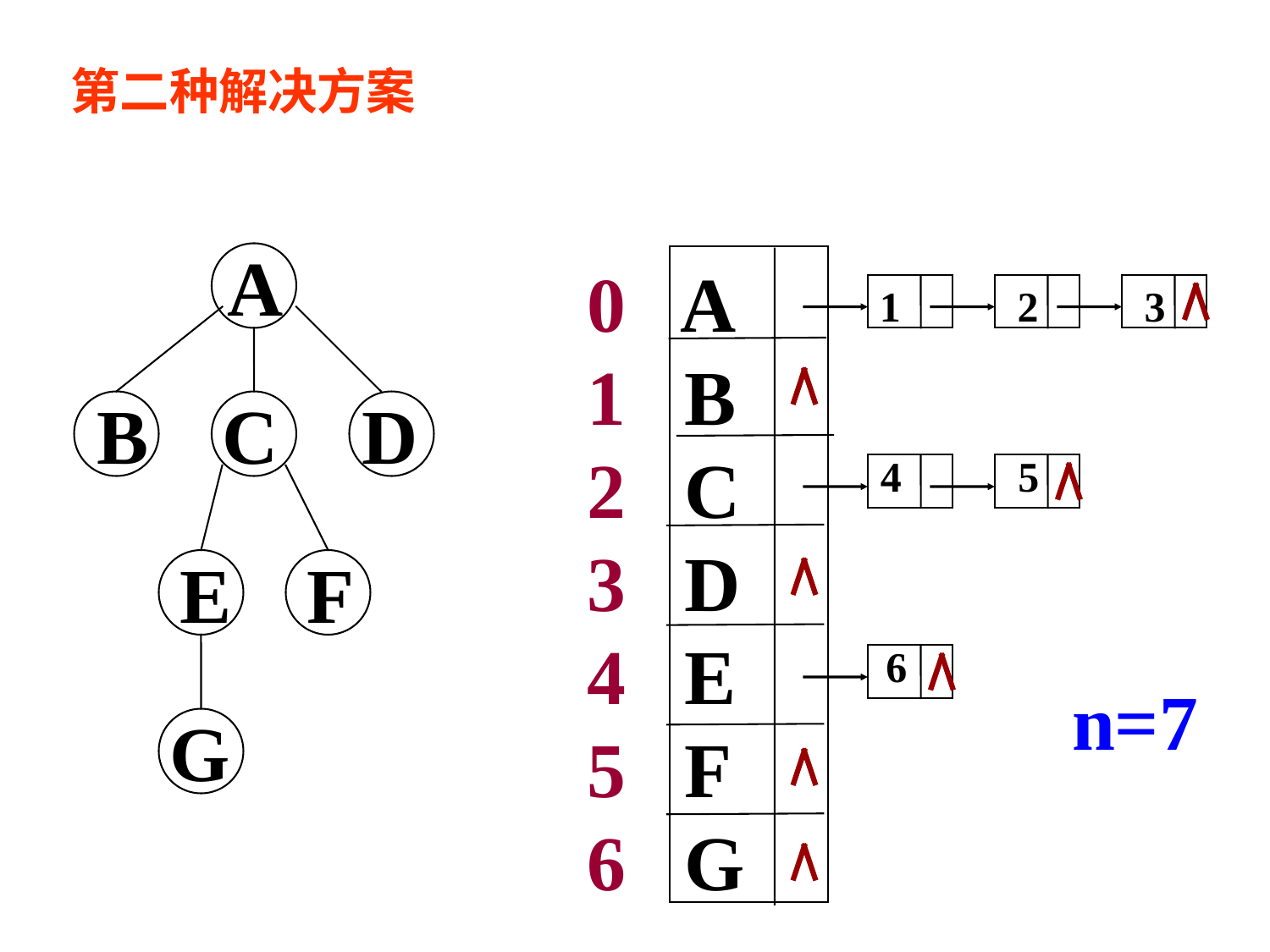

第二种解决方案
A

B
C
D

E
F

G

0   A
1   B
2   C
3   D
4   E
5   F
6   G

  1           2          3

4           5

6

n=7

95